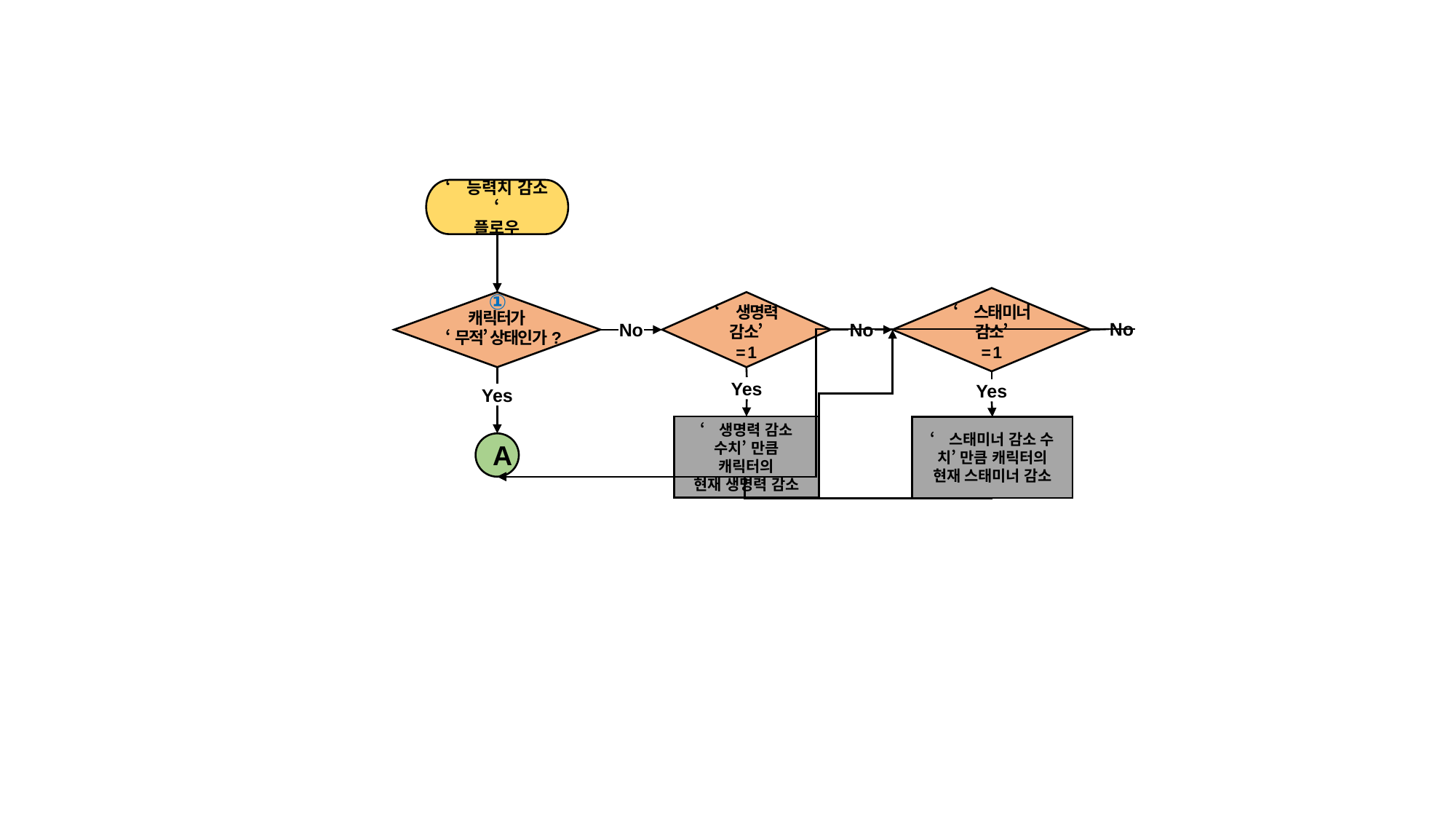

‘능력치 감소‘
플로우
‘스태미너 감소’
= 1
캐릭터가
‘무적’ 상태인가?
‘생명력 감소’
= 1
No
No
No
Yes
Yes
Yes
‘생명력 감소 수치’ 만큼 캐릭터의
현재 생명력 감소
‘스태미너 감소 수치’ 만큼 캐릭터의
현재 스태미너 감소
A
①